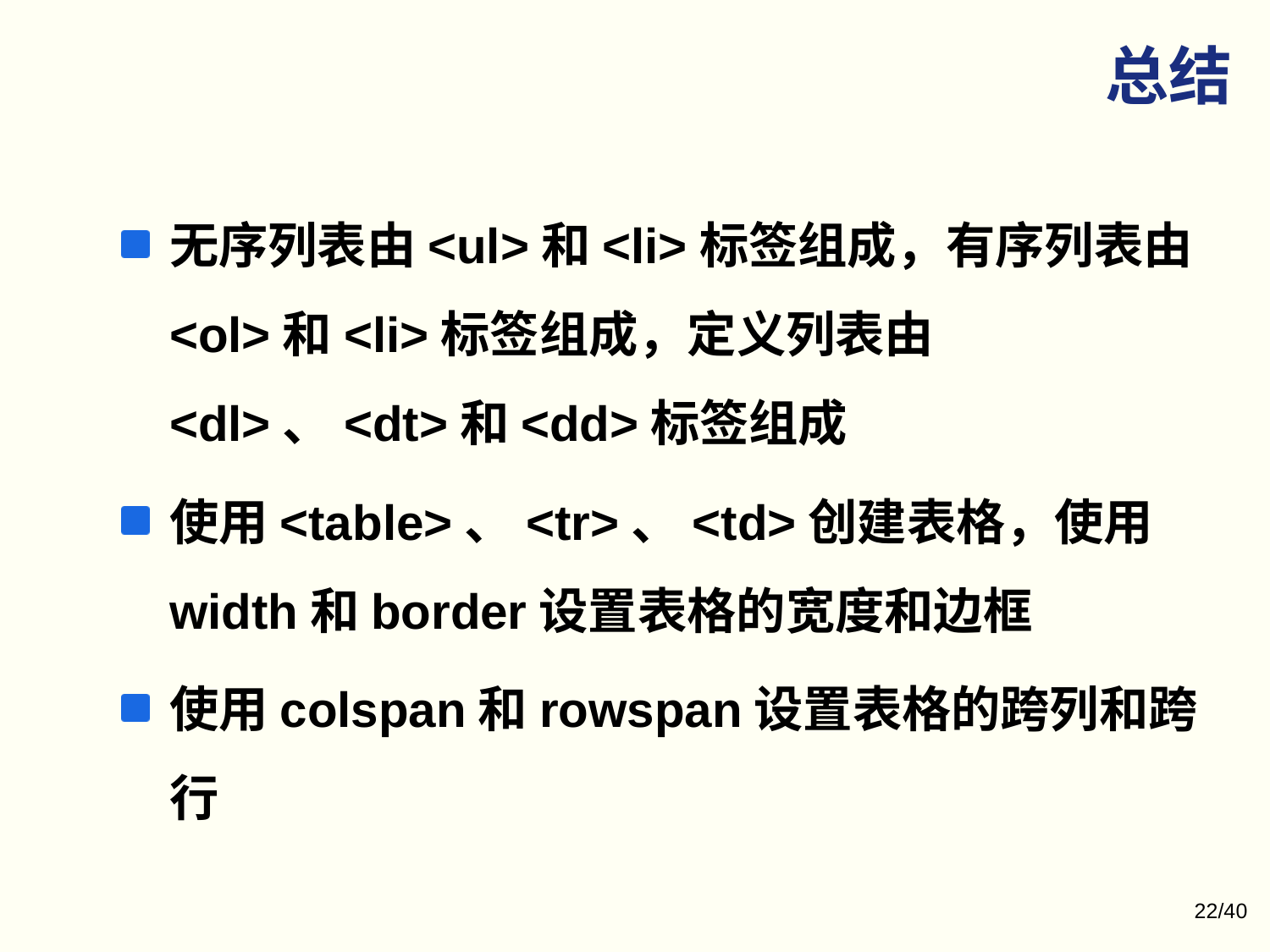

# 总结
无序列表由<ul>和<li>标签组成，有序列表由<ol>和<li>标签组成，定义列表由<dl>、<dt>和<dd>标签组成
使用<table>、<tr>、<td>创建表格，使用width和border设置表格的宽度和边框
使用colspan和rowspan设置表格的跨列和跨行
22/40